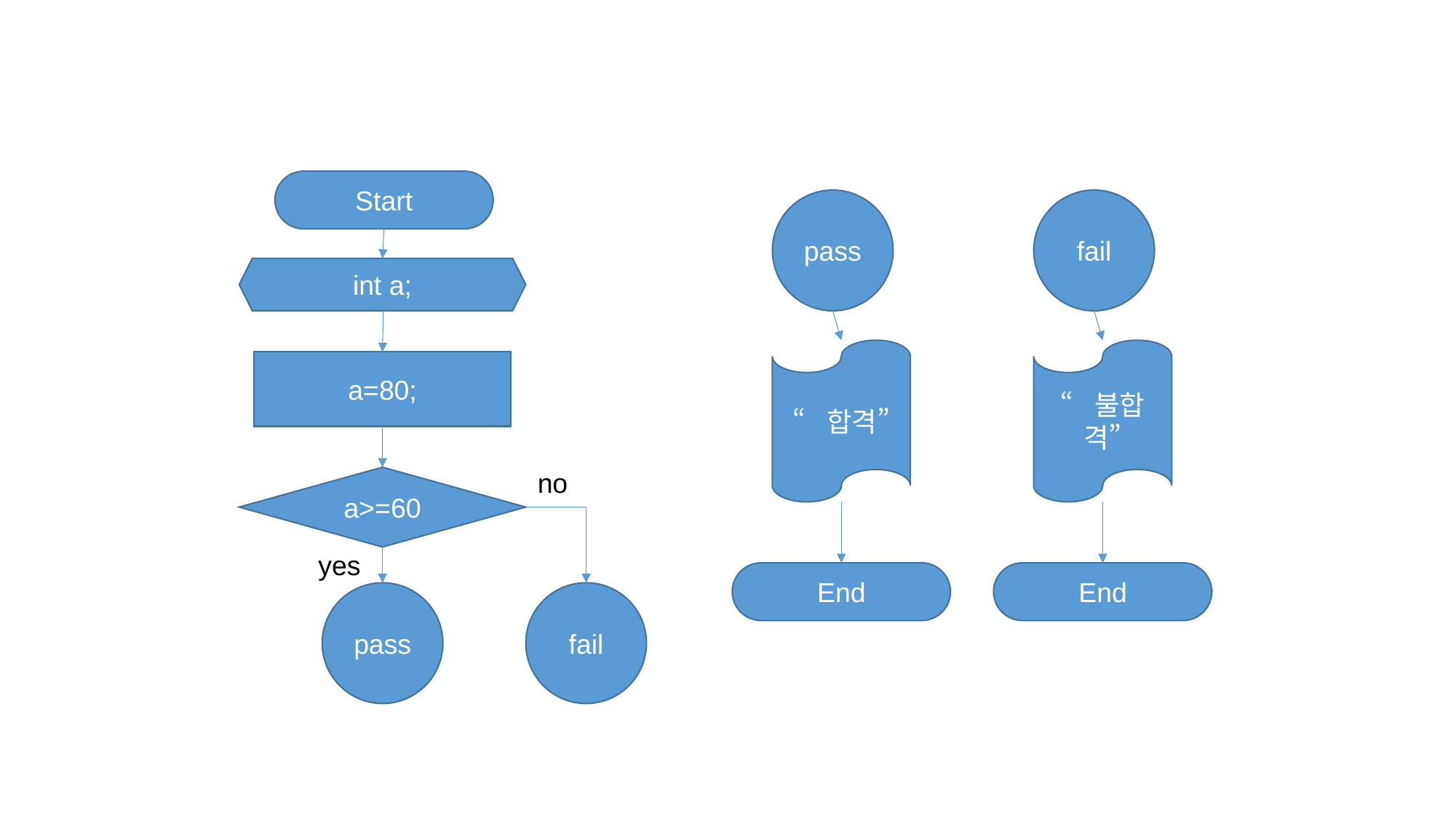

Start
pass
fail
int a;
“합격”
“불합격”
a=80;
no
a>=60
yes
End
End
pass
fail